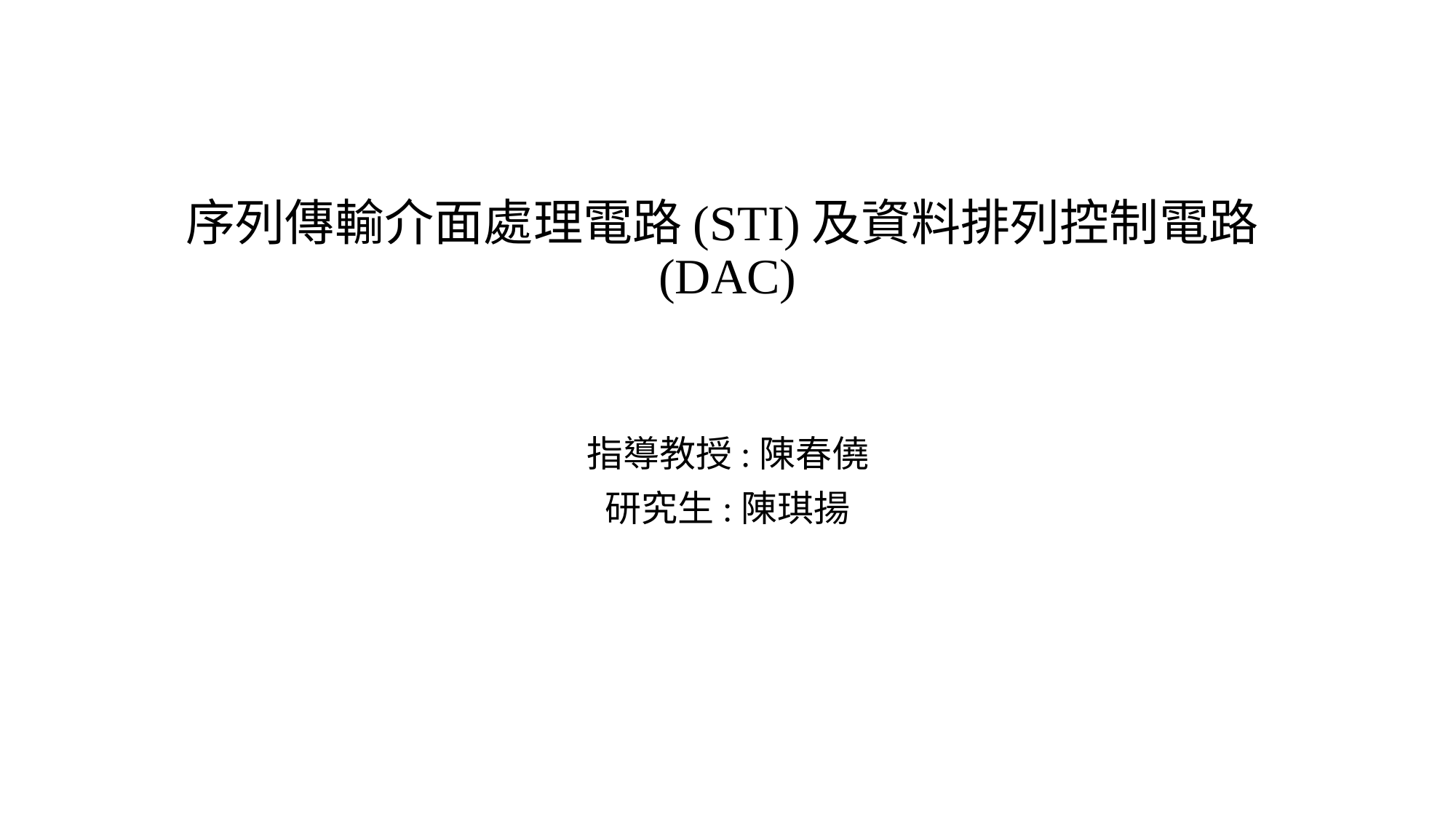

# 序列傳輸介面處理電路(STI)及資料排列控制電路(DAC)
指導教授:陳春僥
研究生:陳琪揚